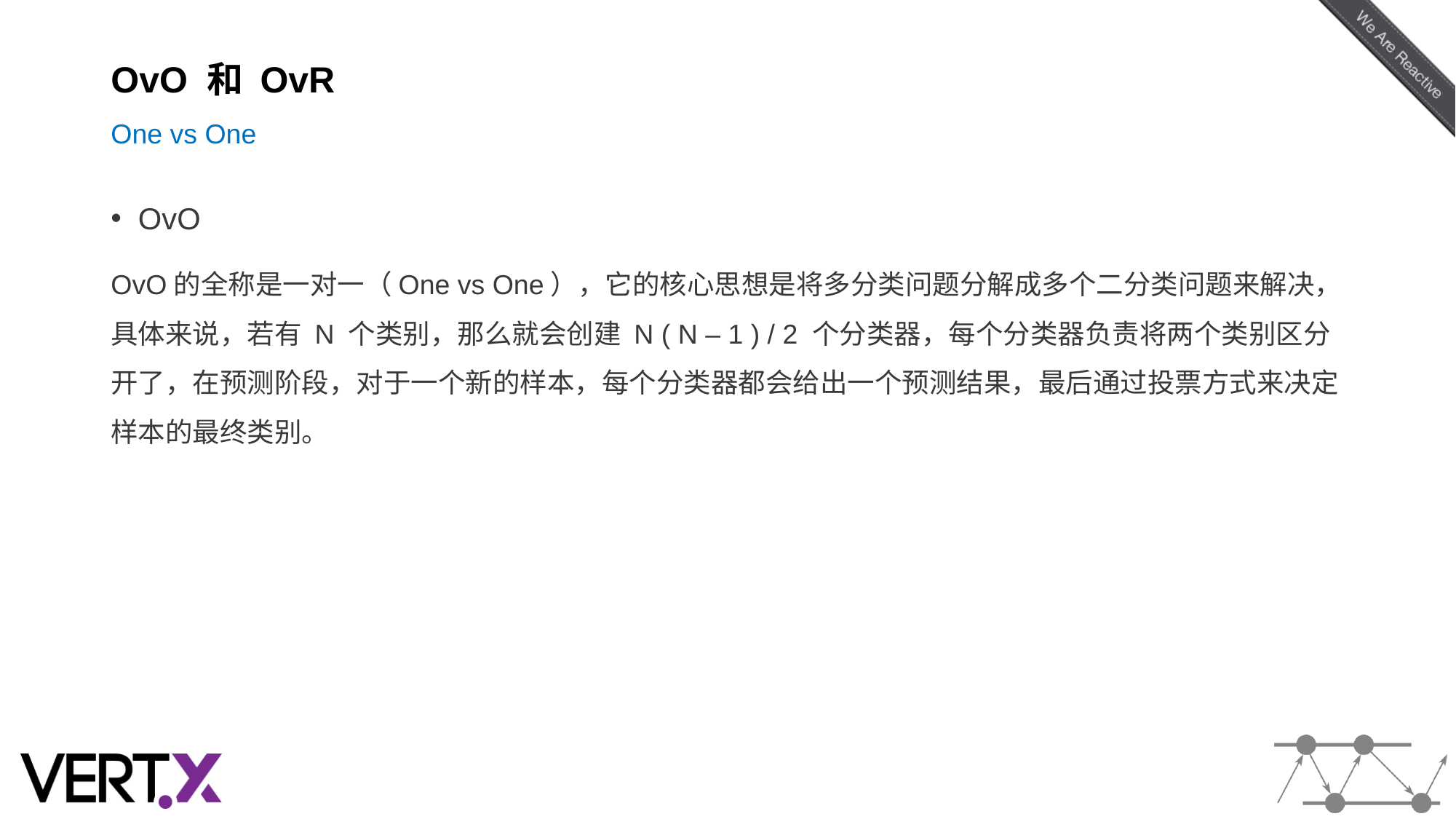

# OvO 和 OvR One vs One
OvO
OvO的全称是一对一（One vs One），它的核心思想是将多分类问题分解成多个二分类问题来解决，具体来说，若有 N 个类别，那么就会创建 N ( N – 1 ) / 2 个分类器，每个分类器负责将两个类别区分开了，在预测阶段，对于一个新的样本，每个分类器都会给出一个预测结果，最后通过投票方式来决定样本的最终类别。